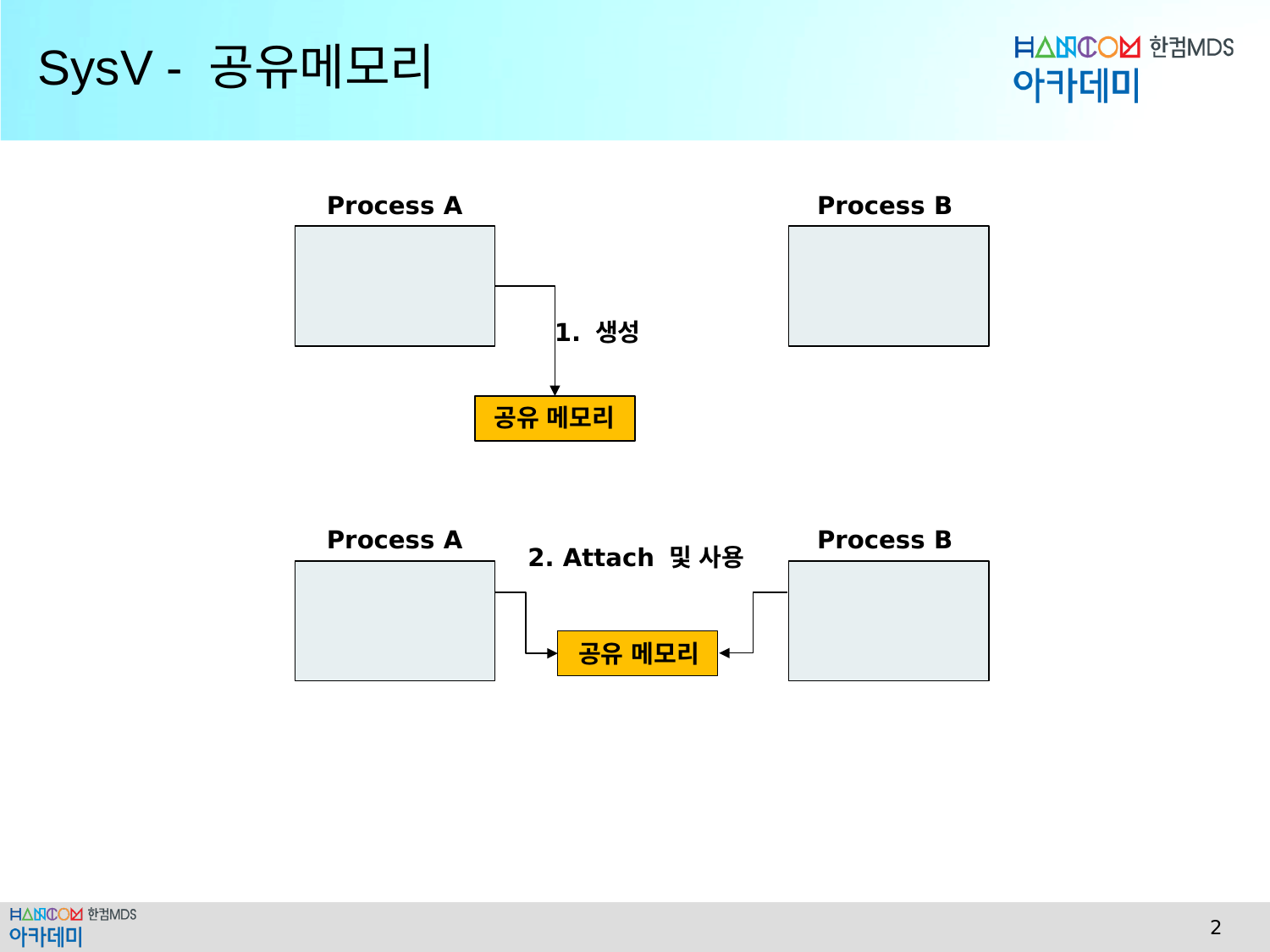

# SysV - 공유메모리
Process A
Process B

1. 생성

공유 메모리
Process A
Process B
2. Attach 및 사용

공유 메모리
                               2